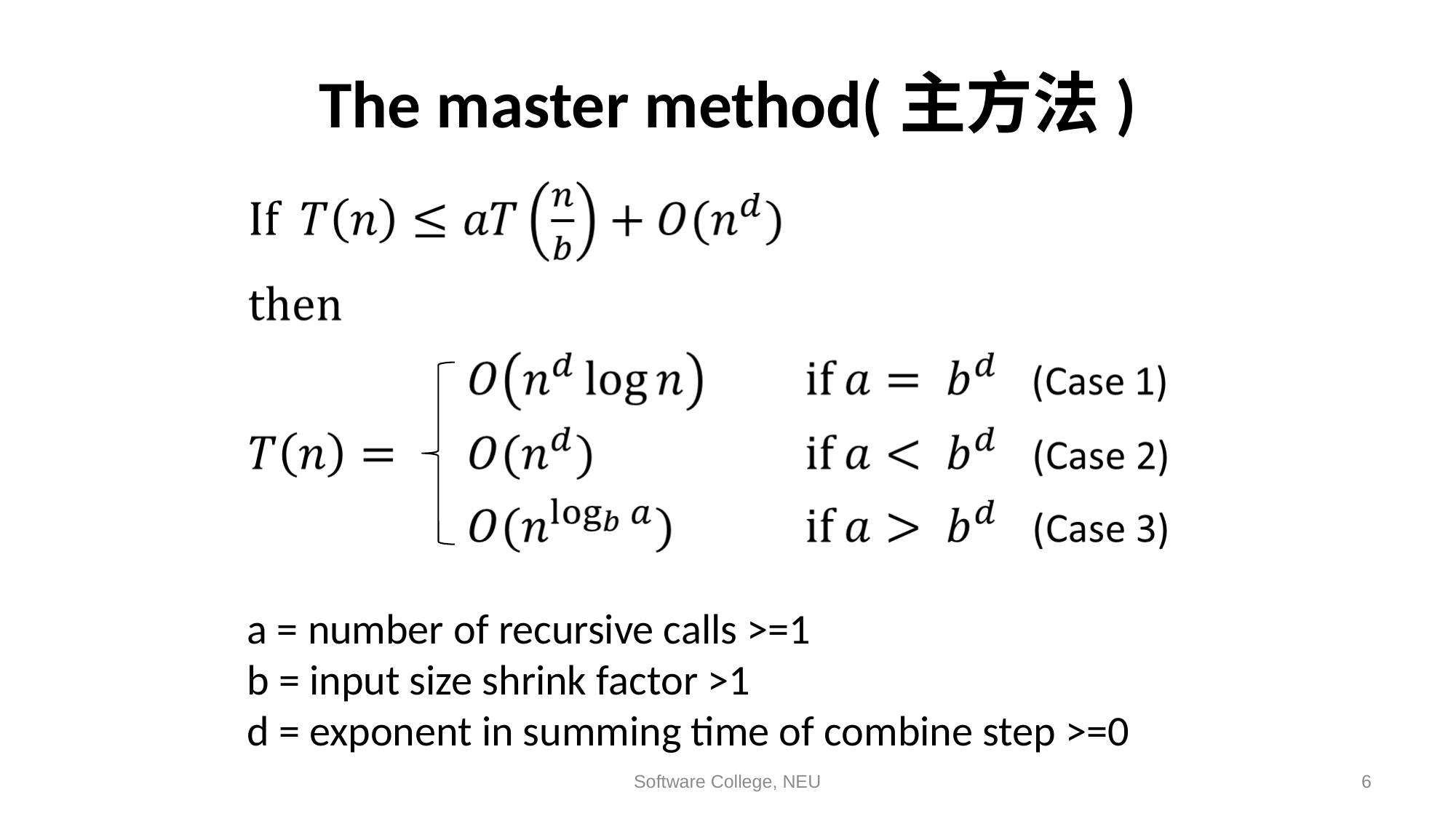

# The master method(主方法)

a = number of recursive calls >=1
b = input size shrink factor >1
d = exponent in summing time of combine step >=0
Software College, NEU
6